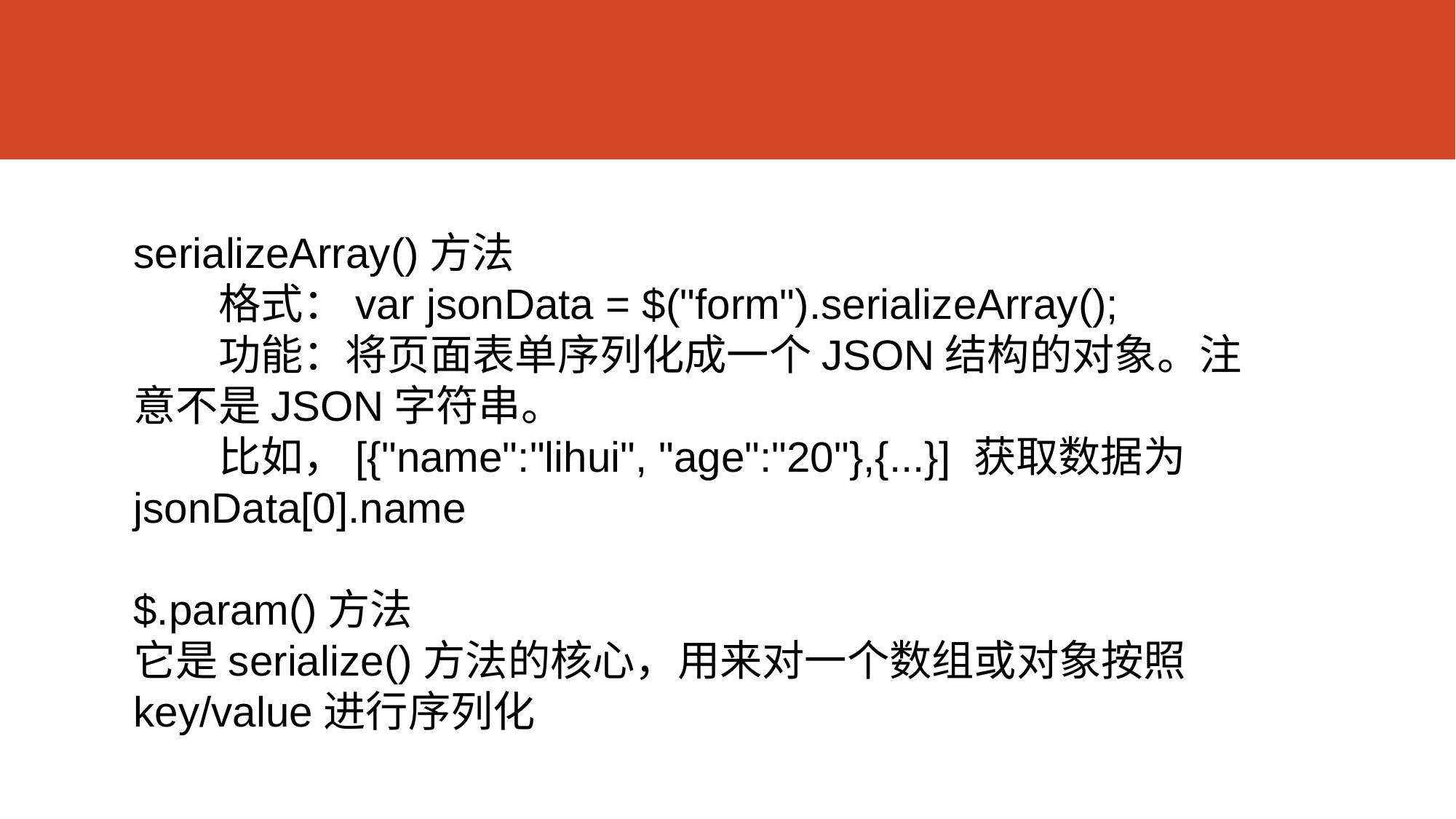

#
serializeArray()方法
　　格式：var jsonData = $("form").serializeArray();
　　功能：将页面表单序列化成一个JSON结构的对象。注意不是JSON字符串。
　　比如，[{"name":"lihui", "age":"20"},{...}] 获取数据为 jsonData[0].name

$.param()方法
它是serialize()方法的核心，用来对一个数组或对象按照key/value进行序列化